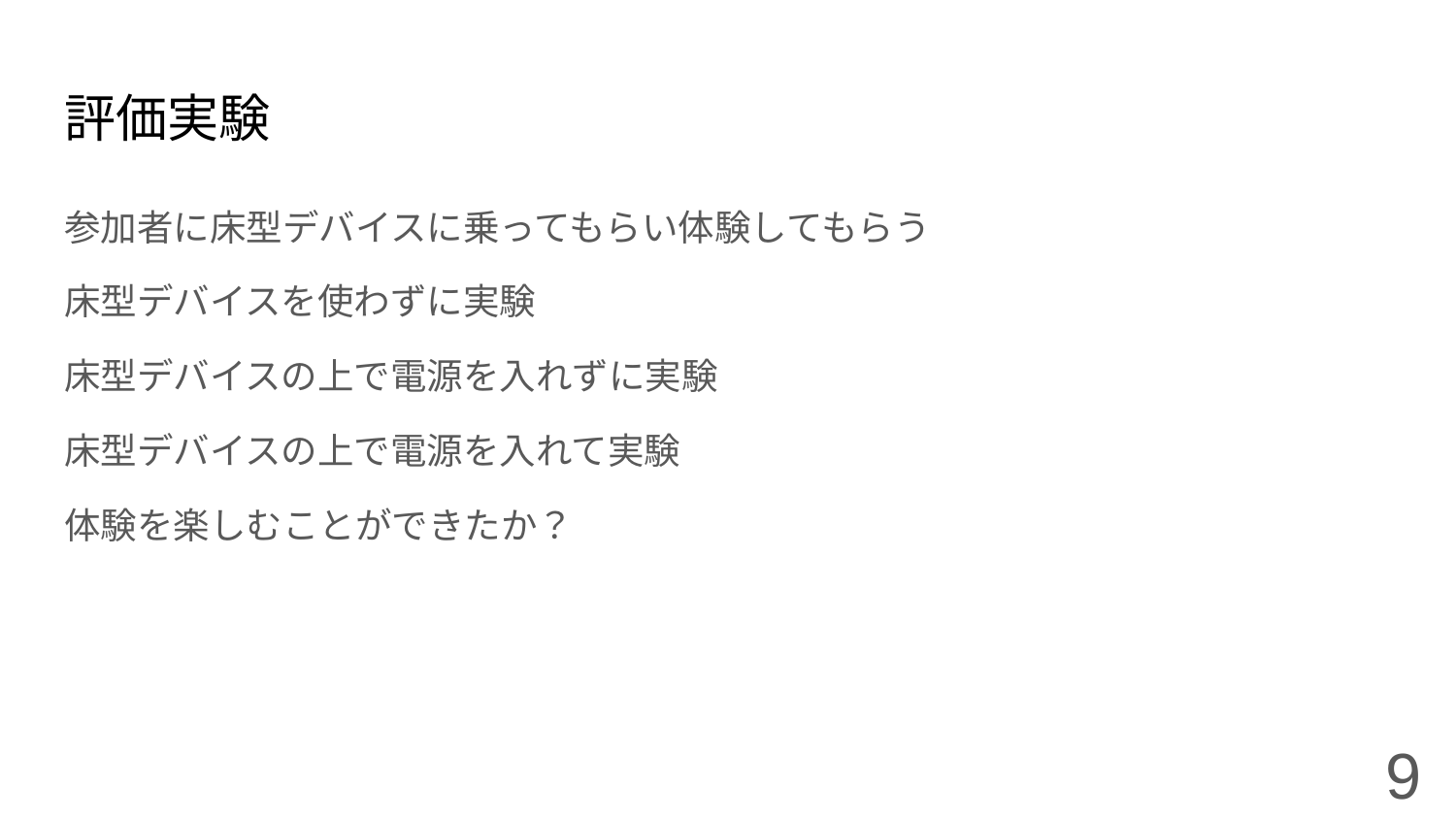

# 評価実験
参加者に床型デバイスに乗ってもらい体験してもらう
床型デバイスを使わずに実験
床型デバイスの上で電源を入れずに実験
床型デバイスの上で電源を入れて実験
体験を楽しむことができたか？
9